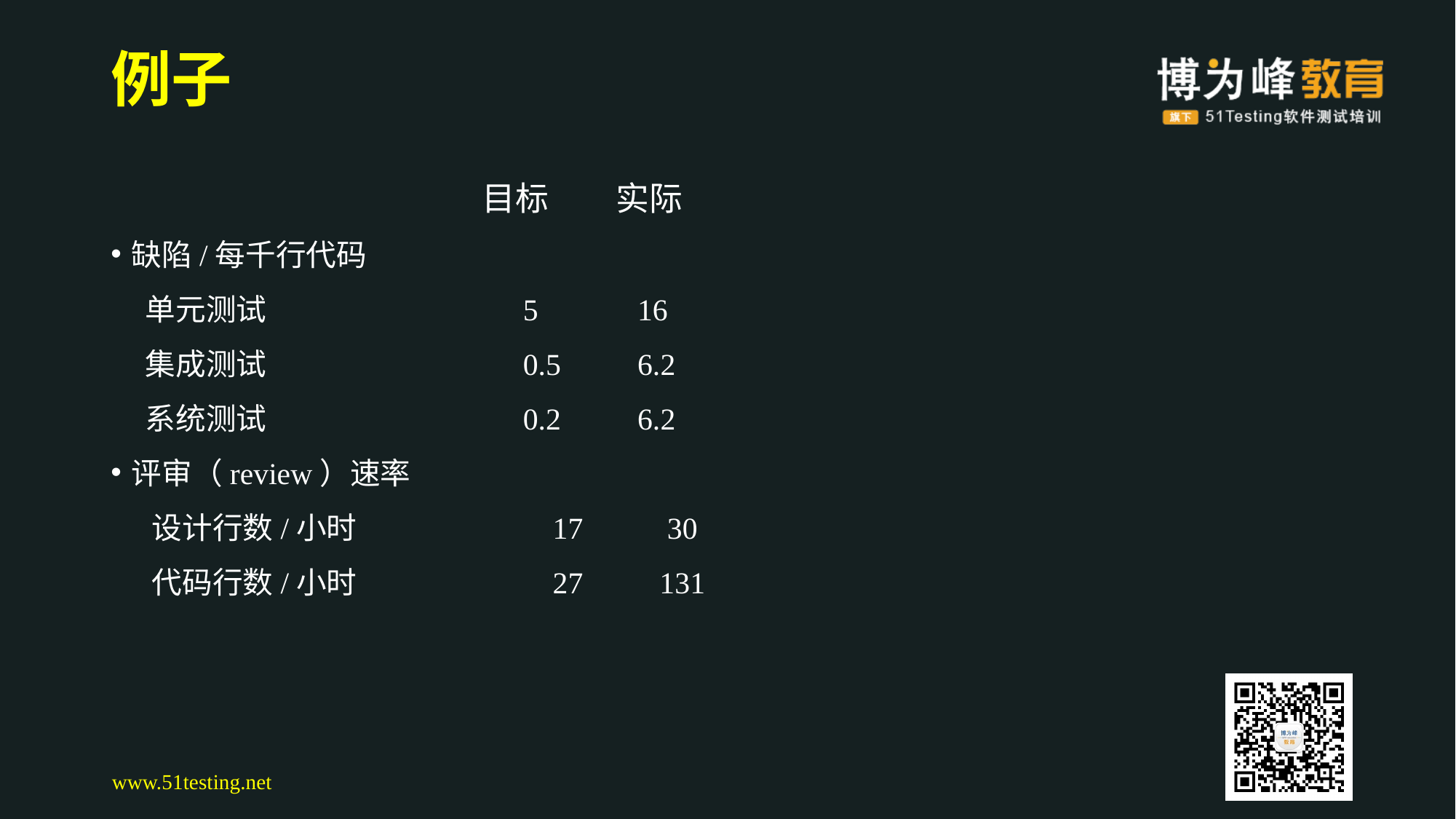

# 例子
                                                           目标         实际
缺陷/每千行代码
    单元测试                                     5             16
    集成测试                                     0.5          6.2
    系统测试                                     0.2          6.2
评审（review）速率
     设计行数/小时                            17           30
     代码行数/小时                            27          131